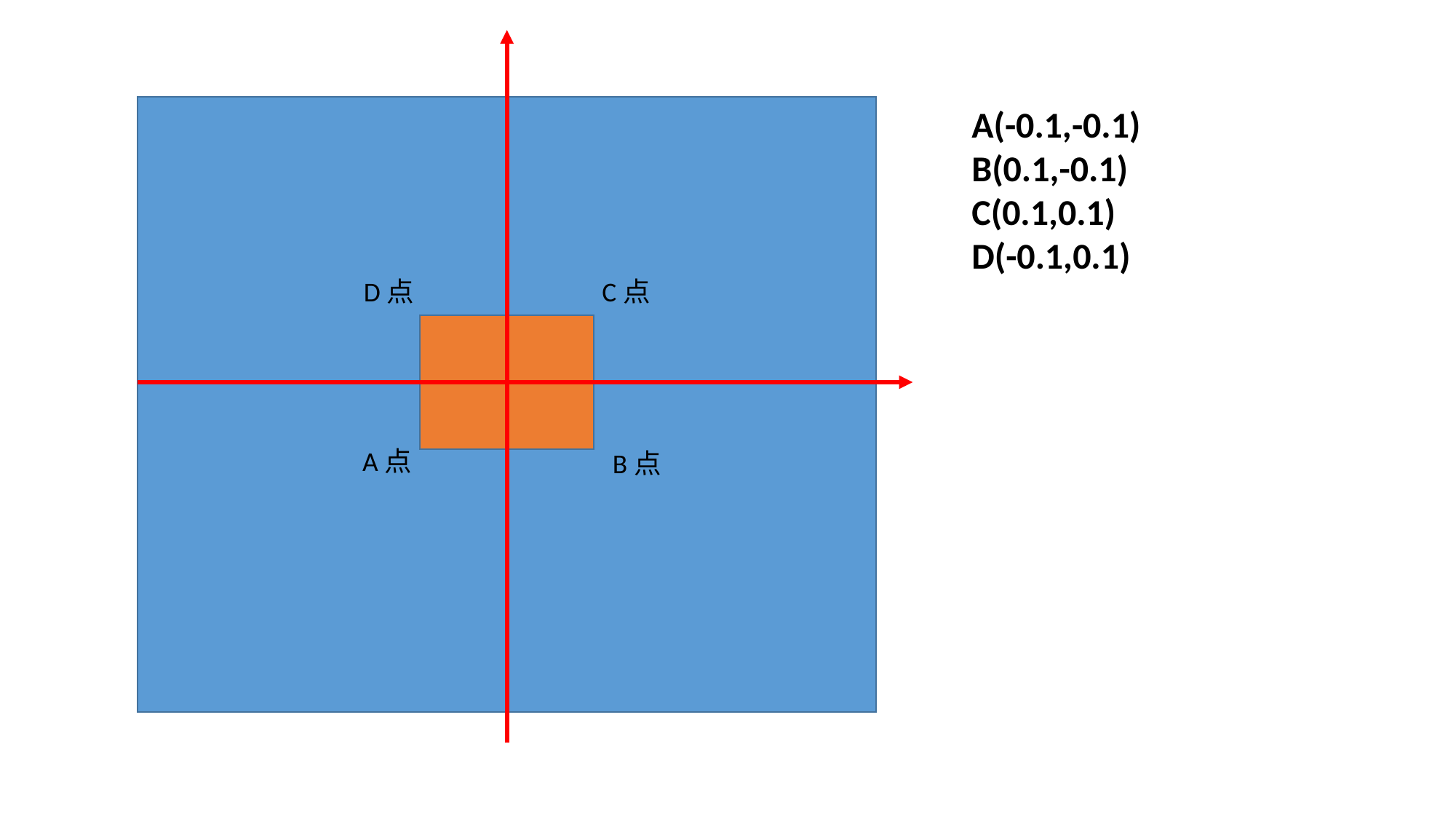

啊
A(-0.1,-0.1)
B(0.1,-0.1)
C(0.1,0.1)
D(-0.1,0.1)
D点
C点

A点
B点